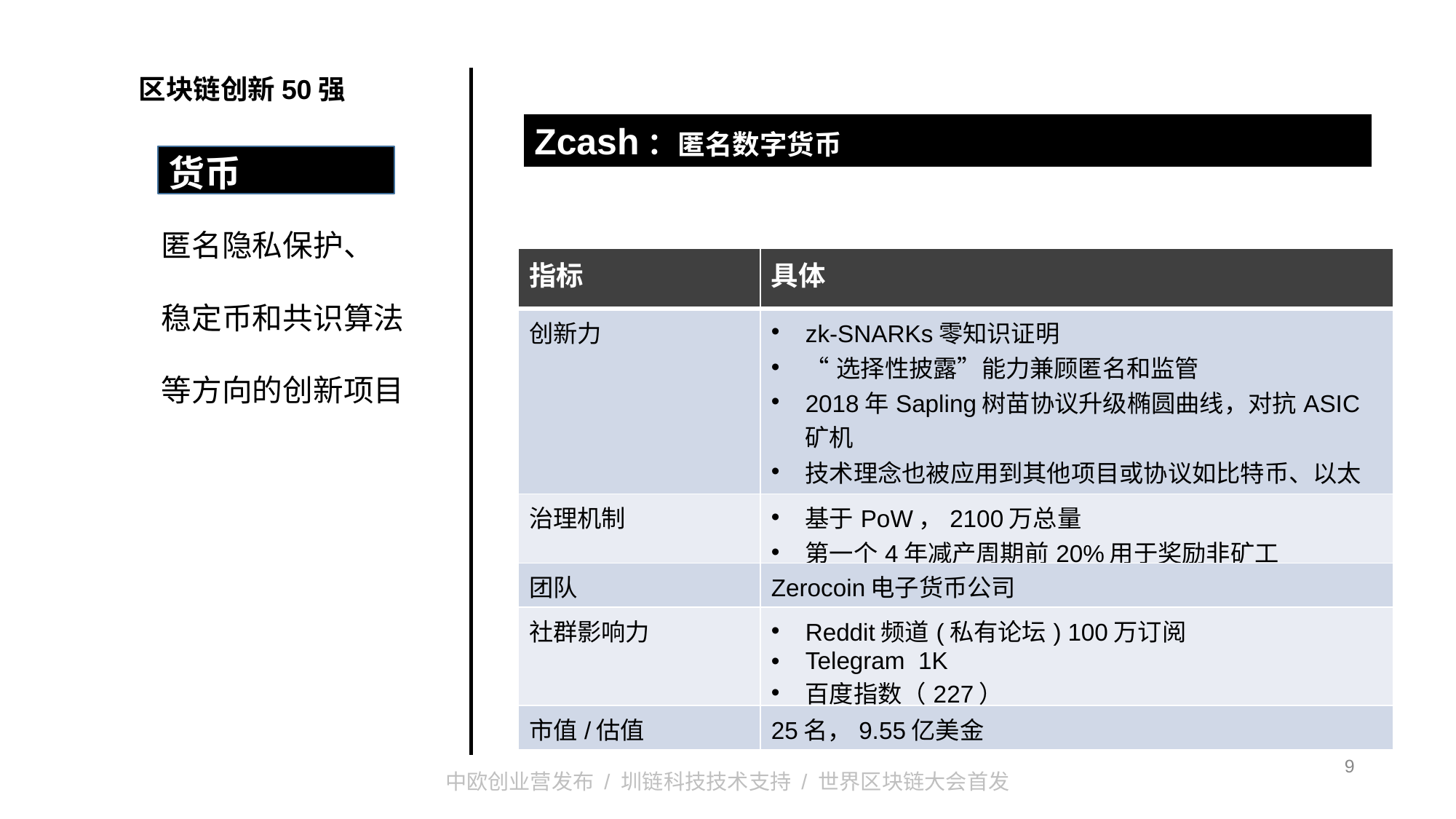

区块链创新50强
| Zcash：匿名数字货币 |
| --- |
|  |
货币
匿名隐私保护、
稳定币和共识算法
等方向的创新项目
| 指标 | 具体 |
| --- | --- |
| 创新力 | zk-SNARKs零知识证明 “选择性披露”能力兼顾匿名和监管 2018年Sapling树苗协议升级椭圆曲线，对抗ASIC矿机 技术理念也被应用到其他项目或协议如比特币、以太坊 |
| 治理机制 | 基于PoW，2100万总量 第一个4年减产周期前20%用于奖励非矿工 |
| 团队 | Zerocoin电子货币公司 |
| 社群影响力 | Reddit频道(私有论坛) 100万订阅 Telegram 1K 百度指数（227） |
| 市值/估值 | 25名，9.55亿美金 |
9
中欧创业营发布 / 圳链科技技术支持 / 世界区块链大会首发